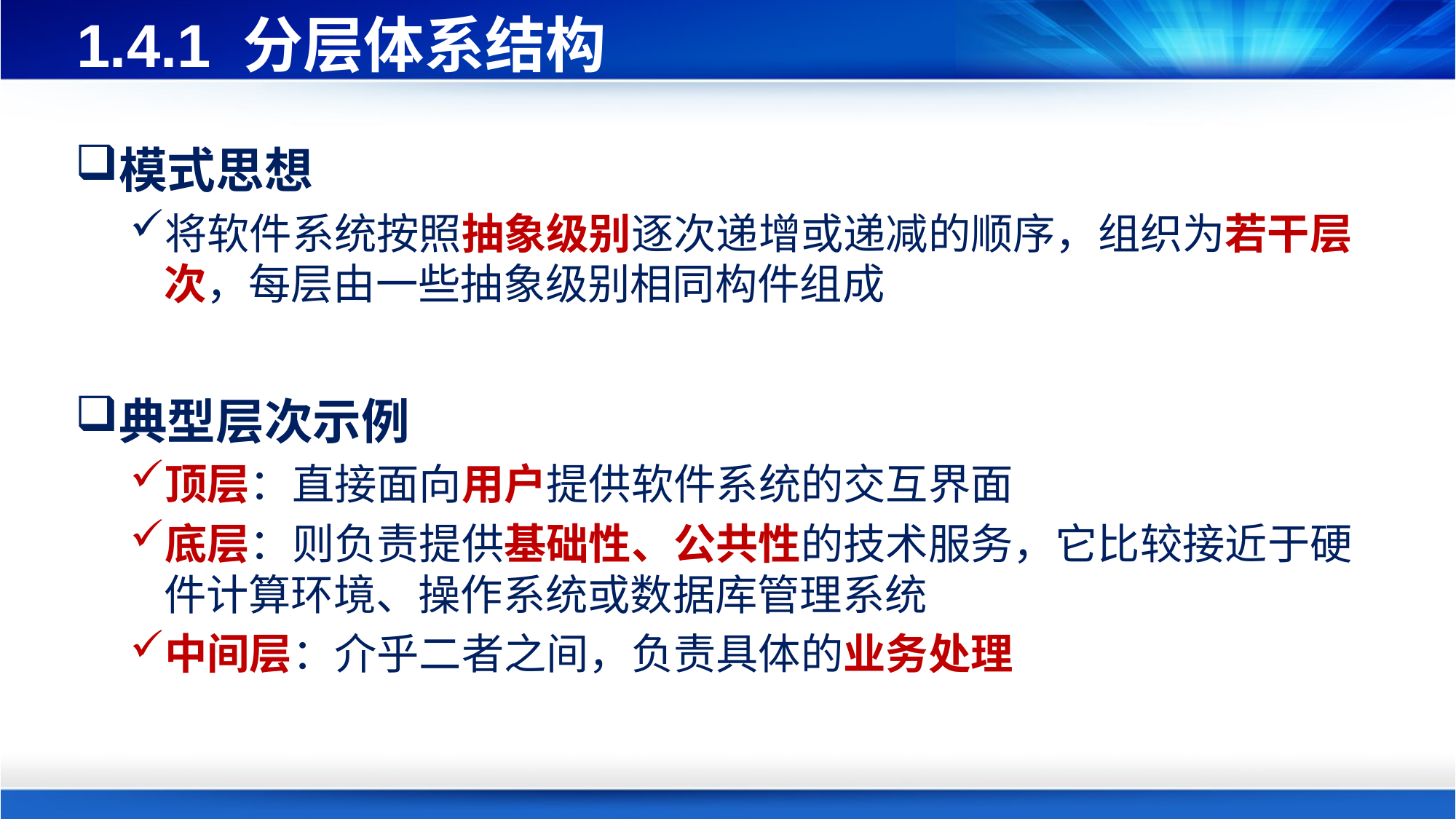

# 1.4.1 分层体系结构

模式思想
将软件系统按照抽象级别逐次递增或递减的顺序，组织为若干层次，每层由一些抽象级别相同构件组成

典型层次示例
顶层：直接面向用户提供软件系统的交互界面
底层：则负责提供基础性、公共性的技术服务，它比较接近于硬件计算环境、操作系统或数据库管理系统
中间层：介乎二者之间，负责具体的业务处理